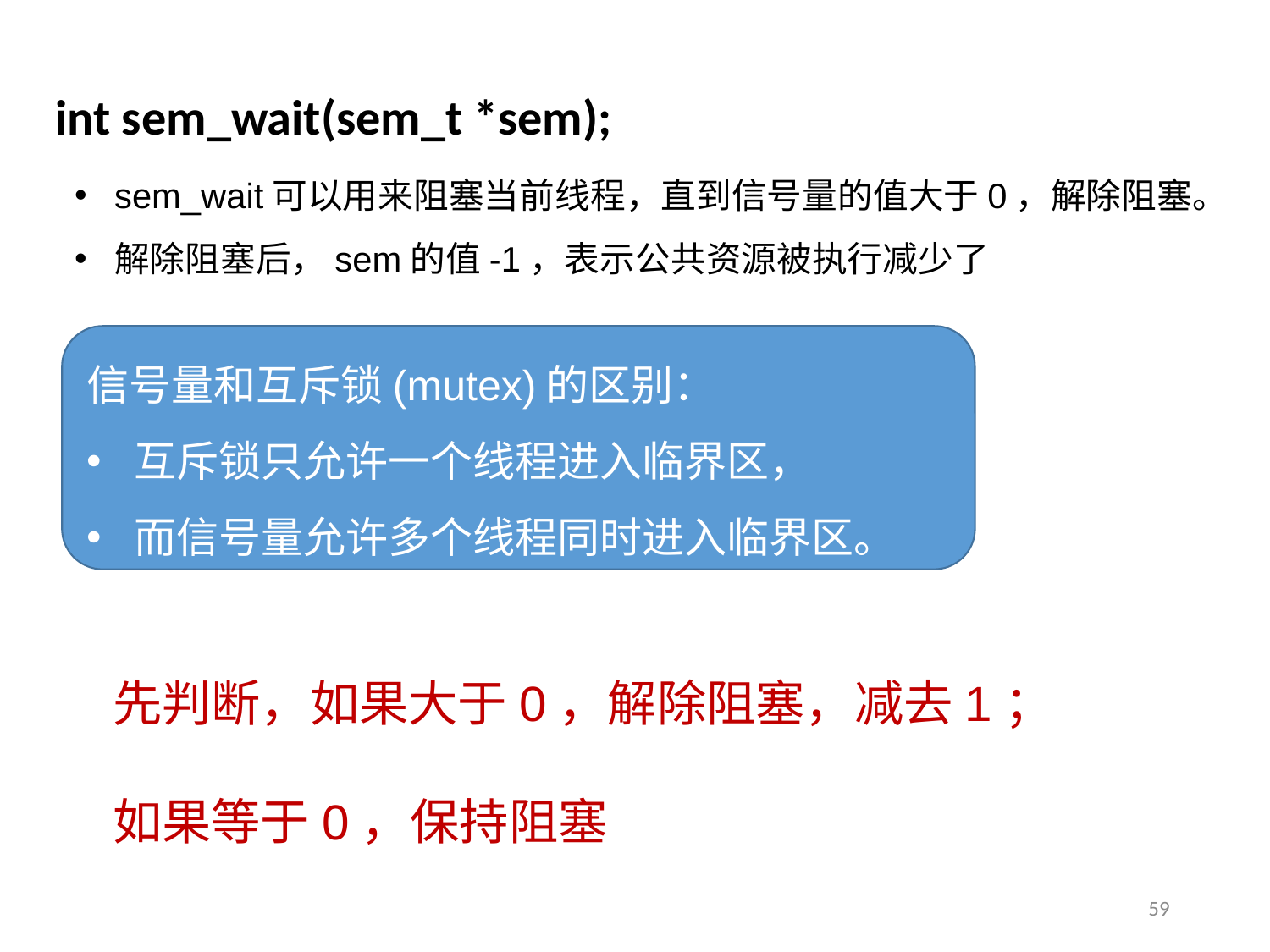

int sem_wait(sem_t *sem);

sem_wait可以用来阻塞当前线程，直到信号量的值大于0，解除阻塞。
解除阻塞后，sem的值-1，表示公共资源被执行减少了
信号量和互斥锁(mutex)的区别：
互斥锁只允许一个线程进入临界区，
而信号量允许多个线程同时进入临界区。
先判断，如果大于0，解除阻塞，减去1；

如果等于0，保持阻塞
59